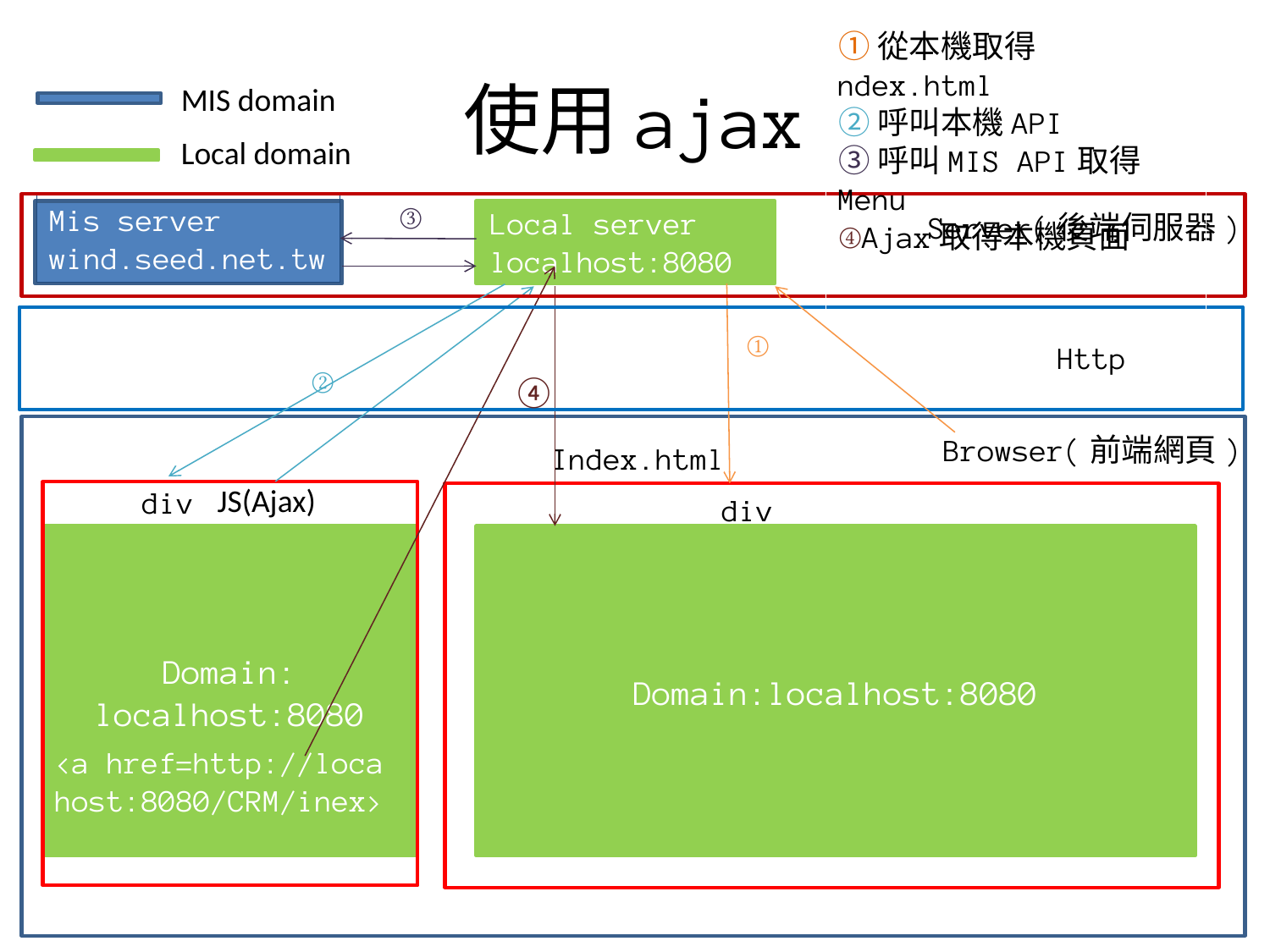

①從本機取得ndex.html
②呼叫本機API
③呼叫MIS API取得Menu
④Ajax取得本機頁面

# 使用ajax
MIS domain

Local domain

③

Mis server
wind.seed.net.tw
Local server
localhost:8080

Server(後端伺服器)

①
Http
②
④

Browser(前端網頁)
Index.html
JS(Ajax)
div

div
Domain:
localhost:8080
Domain:localhost:8080
<a href=http://loca
host:8080/CRM/inex>